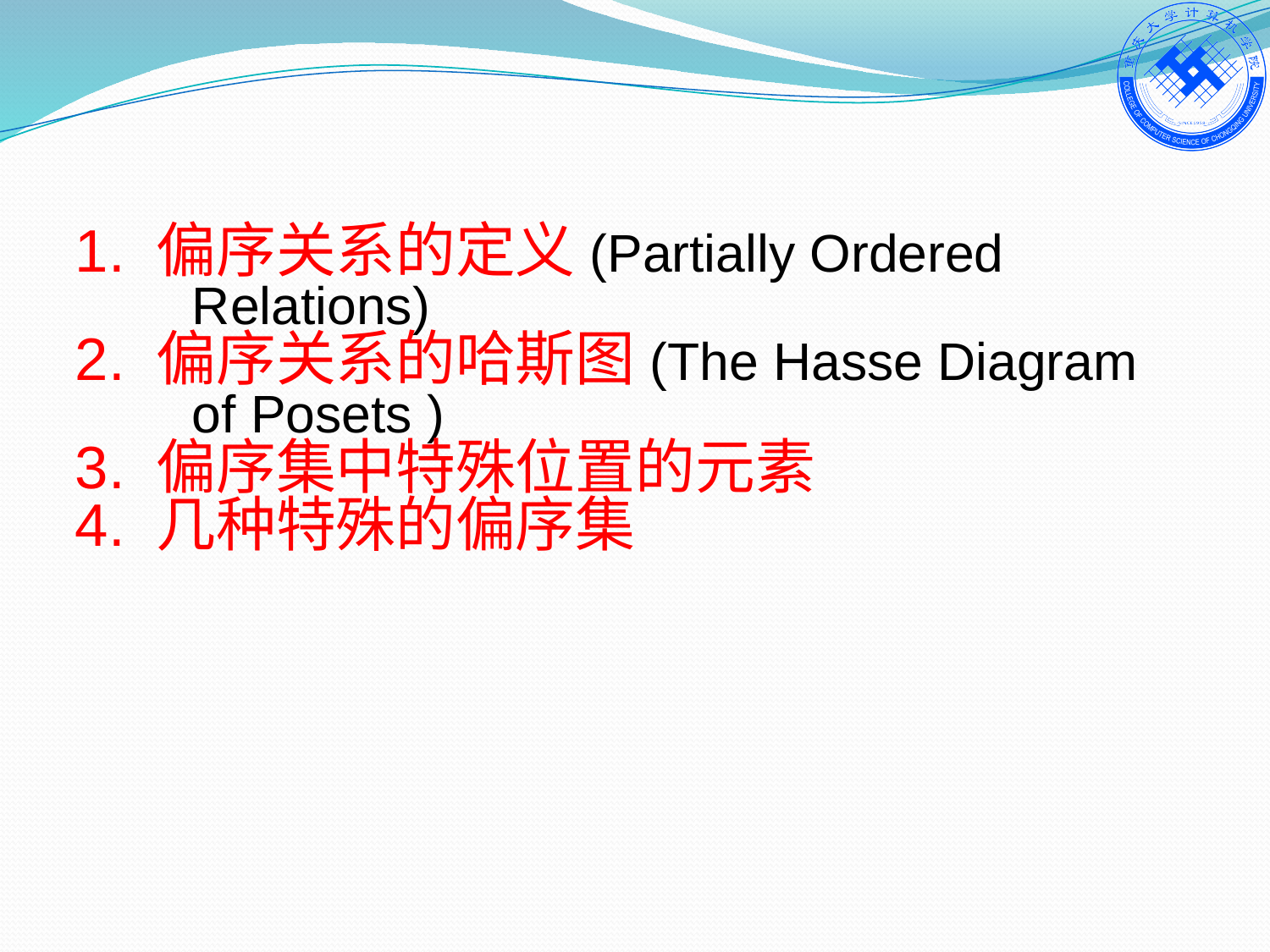

1. 偏序关系的定义(Partially Ordered
        Relations)
2. 偏序关系的哈斯图(The Hasse Diagram
        of Posets )
3. 偏序集中特殊位置的元素
4. 几种特殊的偏序集